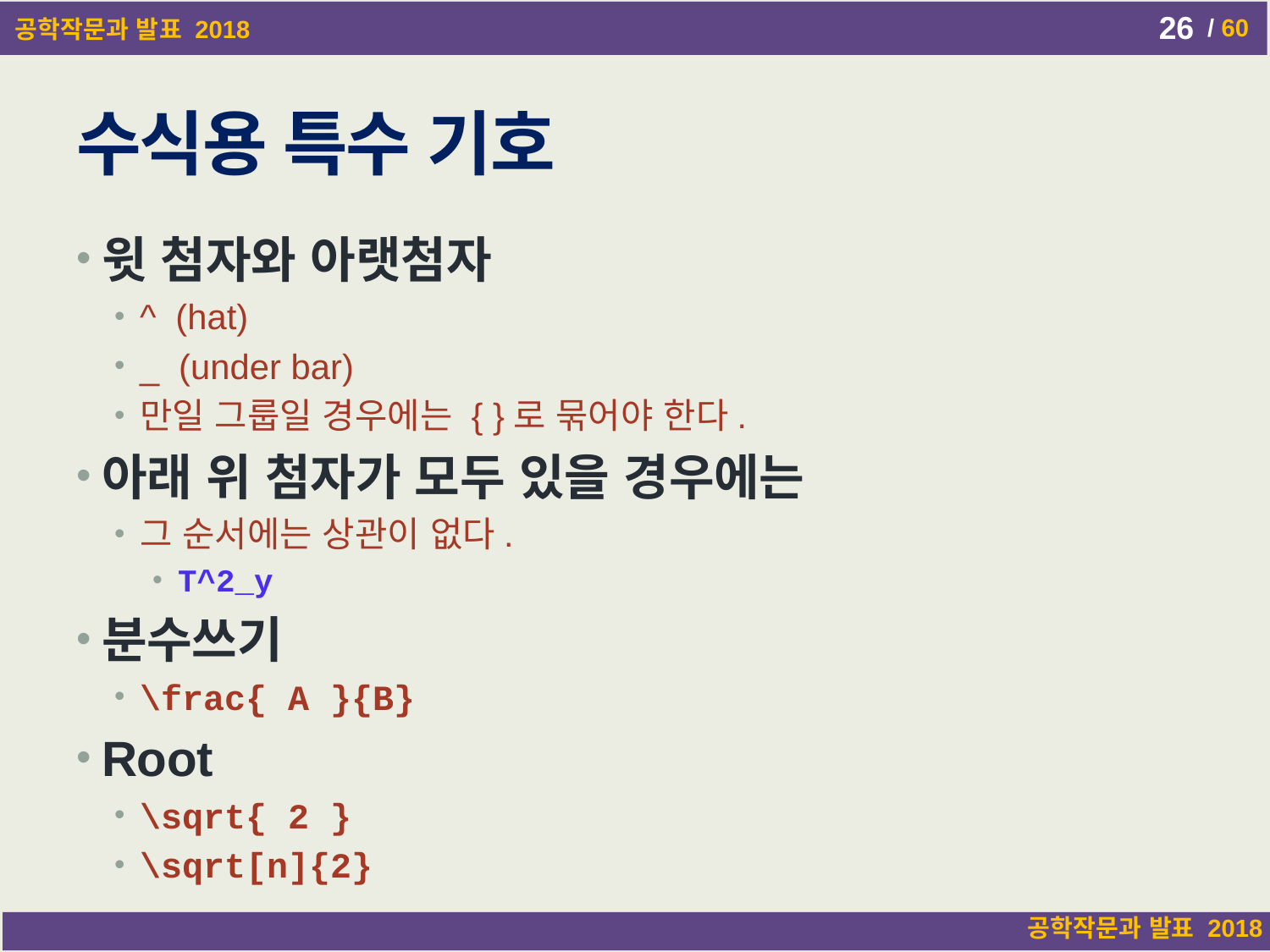

26
# 수식용 특수 기호
윗 첨자와 아랫첨자
^  (hat)
_  (under bar)
만일 그룹일 경우에는 { }로 묶어야 한다.
아래 위 첨자가 모두 있을 경우에는
그 순서에는 상관이 없다.
T^2_y
분수쓰기
\frac{ A }{B}
Root
\sqrt{ 2 }
\sqrt[n]{2}